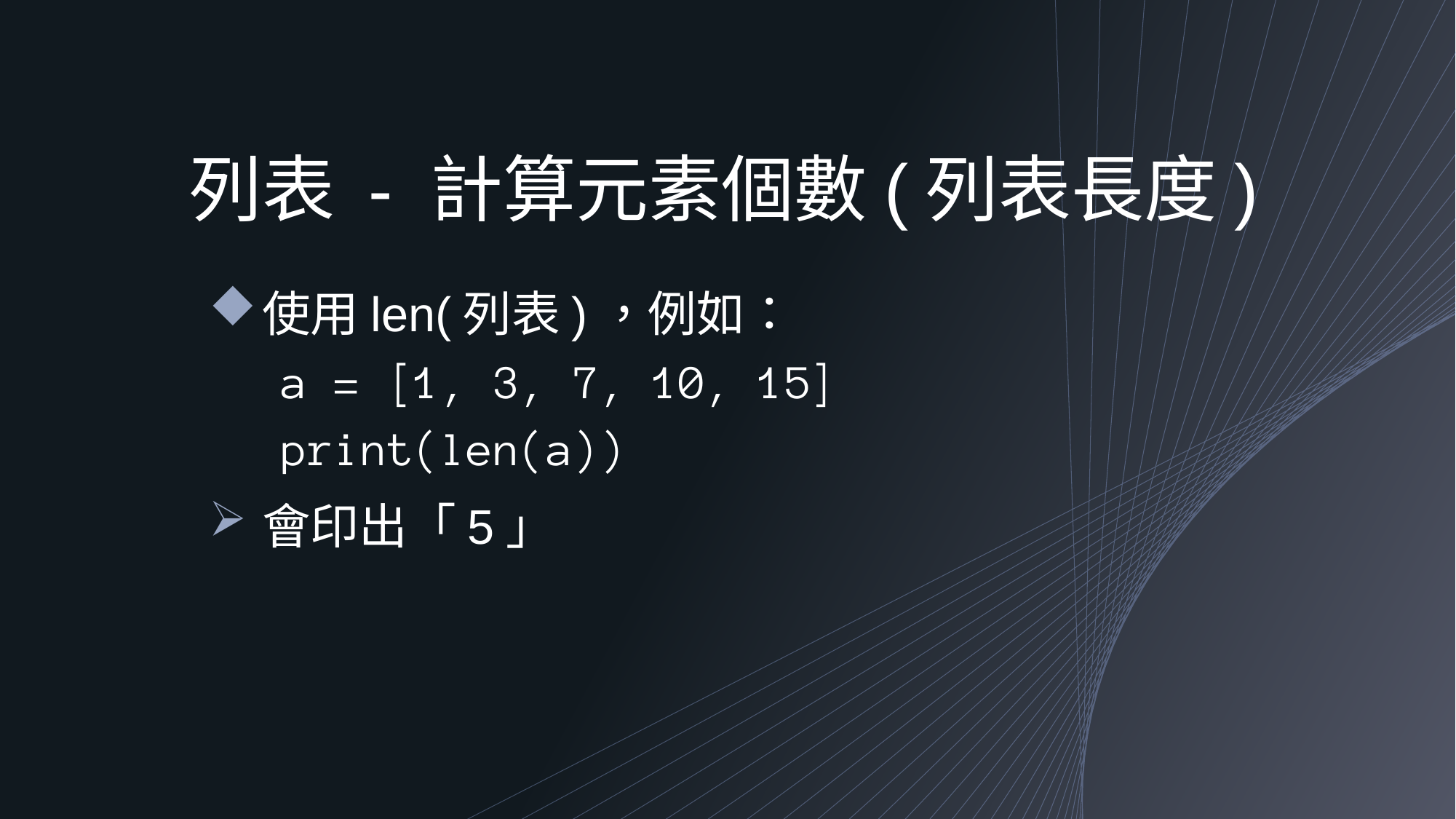

# 列表 - 計算元素個數(列表長度)
使用len(列表)，例如：
a = [1, 3, 7, 10, 15]
print(len(a))
會印出「5」